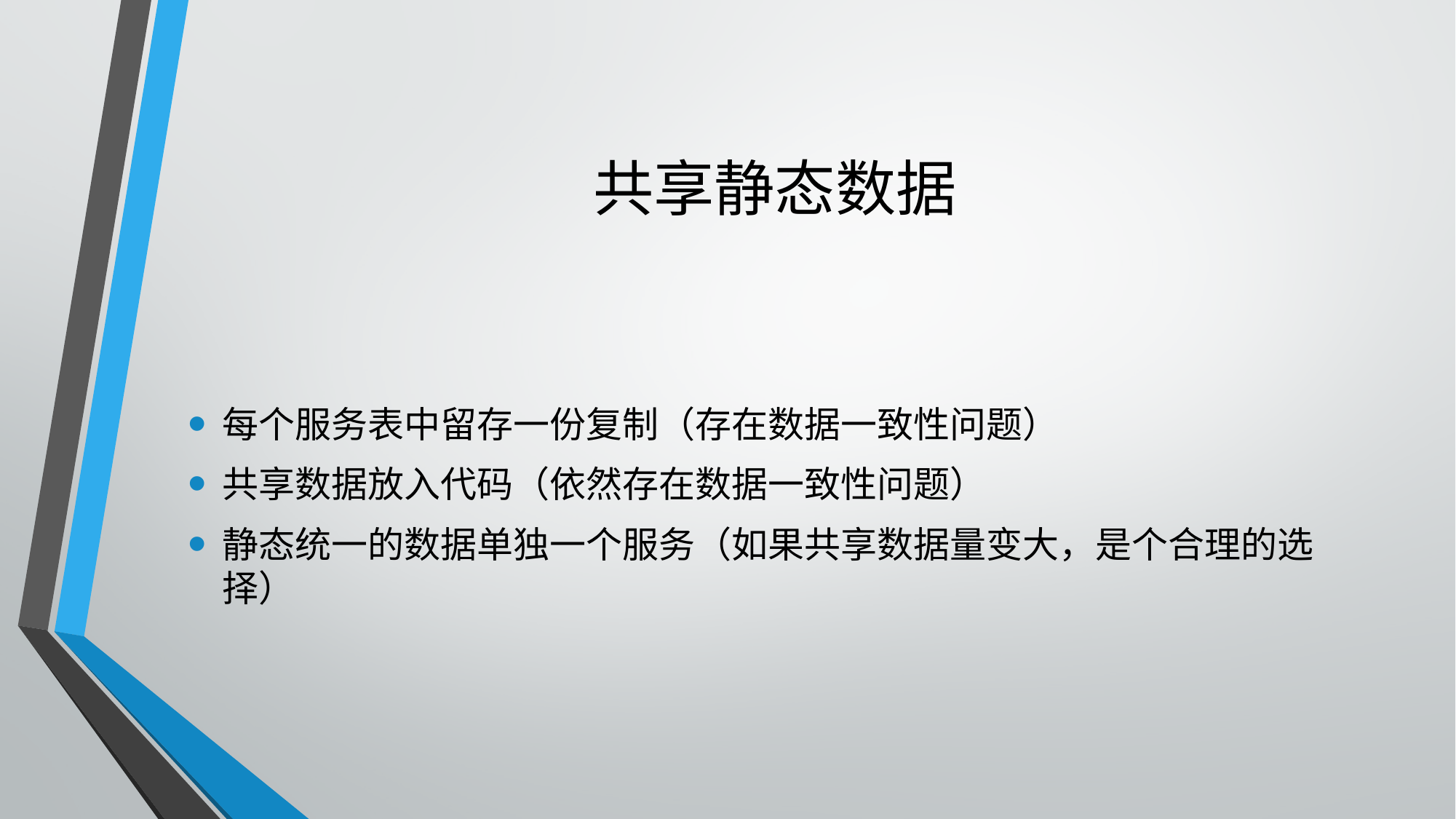

# 共享静态数据
每个服务表中留存一份复制（存在数据一致性问题）
共享数据放入代码（依然存在数据一致性问题）
静态统一的数据单独一个服务（如果共享数据量变大，是个合理的选择）